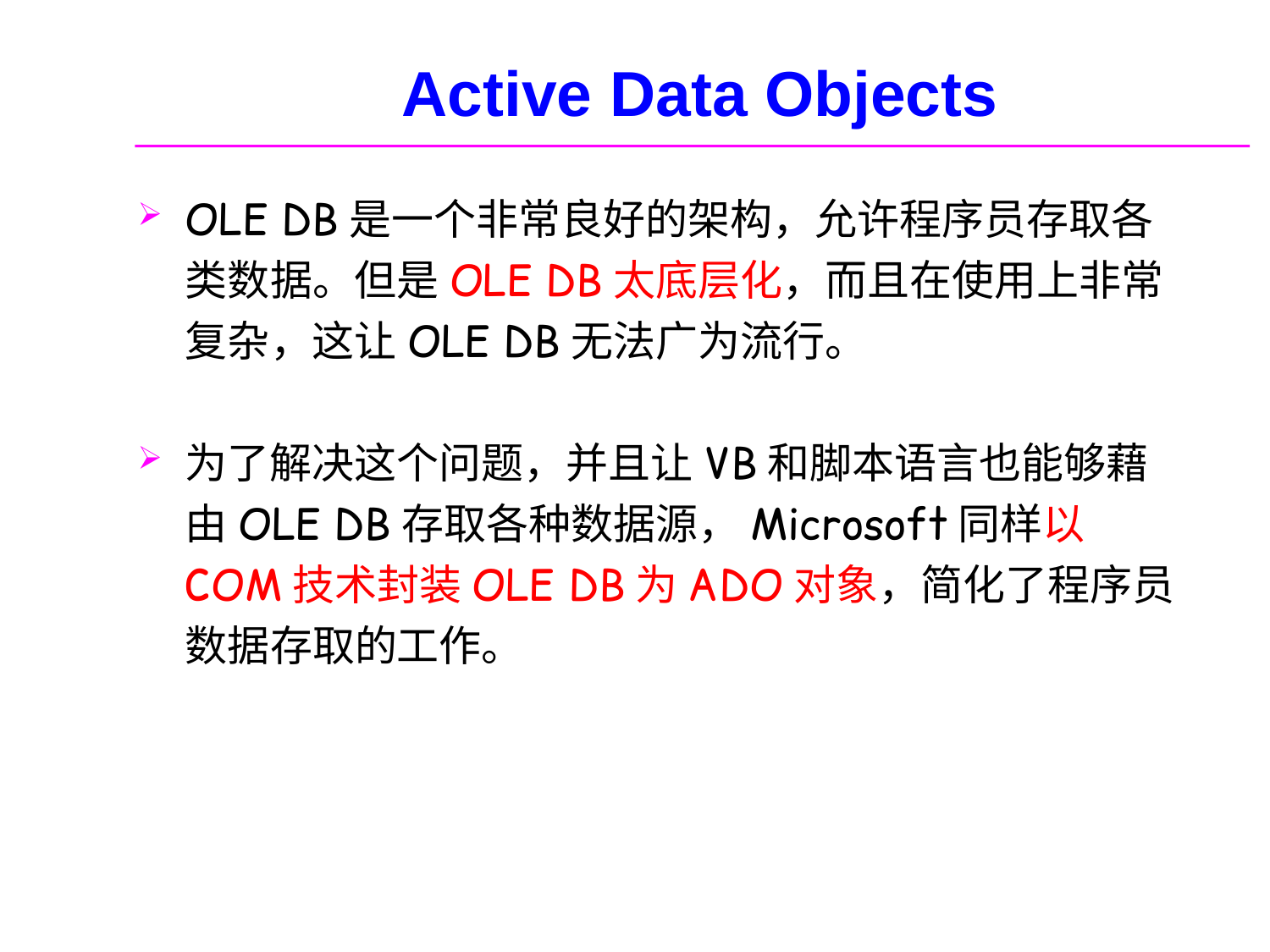

# Active Data Objects
OLE DB是一个非常良好的架构，允许程序员存取各类数据。但是OLE DB太底层化，而且在使用上非常复杂，这让OLE DB无法广为流行。

为了解决这个问题，并且让VB和脚本语言也能够藉由OLE DB存取各种数据源，Microsoft同样以COM技术封装OLE DB为ADO对象，简化了程序员数据存取的工作。
19